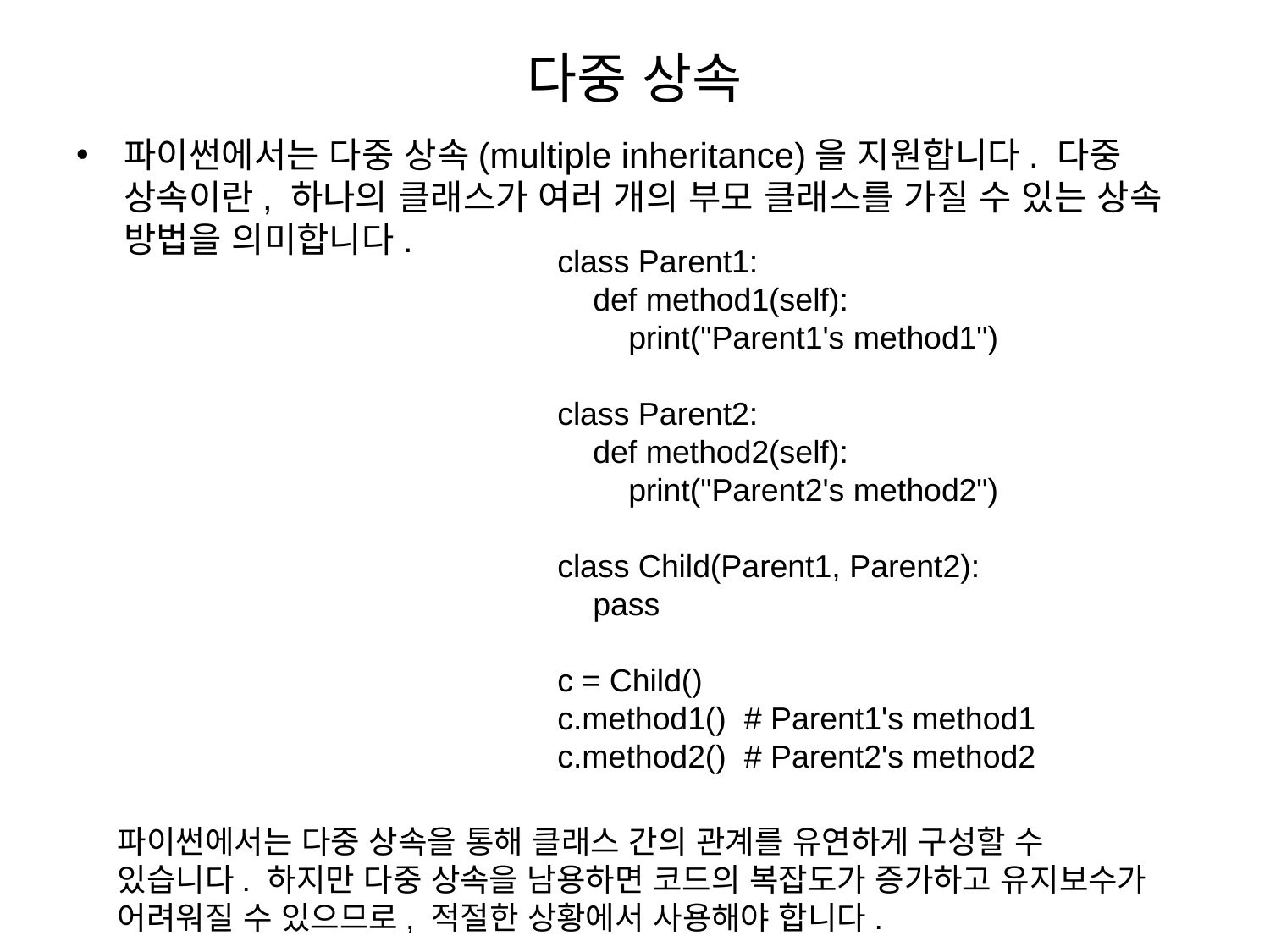

# 다중 상속
파이썬에서는 다중 상속(multiple inheritance)을 지원합니다. 다중 상속이란, 하나의 클래스가 여러 개의 부모 클래스를 가질 수 있는 상속 방법을 의미합니다.
class Parent1:
    def method1(self):
        print("Parent1's method1")

class Parent2:
    def method2(self):
        print("Parent2's method2")

class Child(Parent1, Parent2):
    pass

c = Child()
c.method1()  # Parent1's method1
c.method2()  # Parent2's method2
파이썬에서는 다중 상속을 통해 클래스 간의 관계를 유연하게 구성할 수 있습니다. 하지만 다중 상속을 남용하면 코드의 복잡도가 증가하고 유지보수가 어려워질 수 있으므로, 적절한 상황에서 사용해야 합니다.